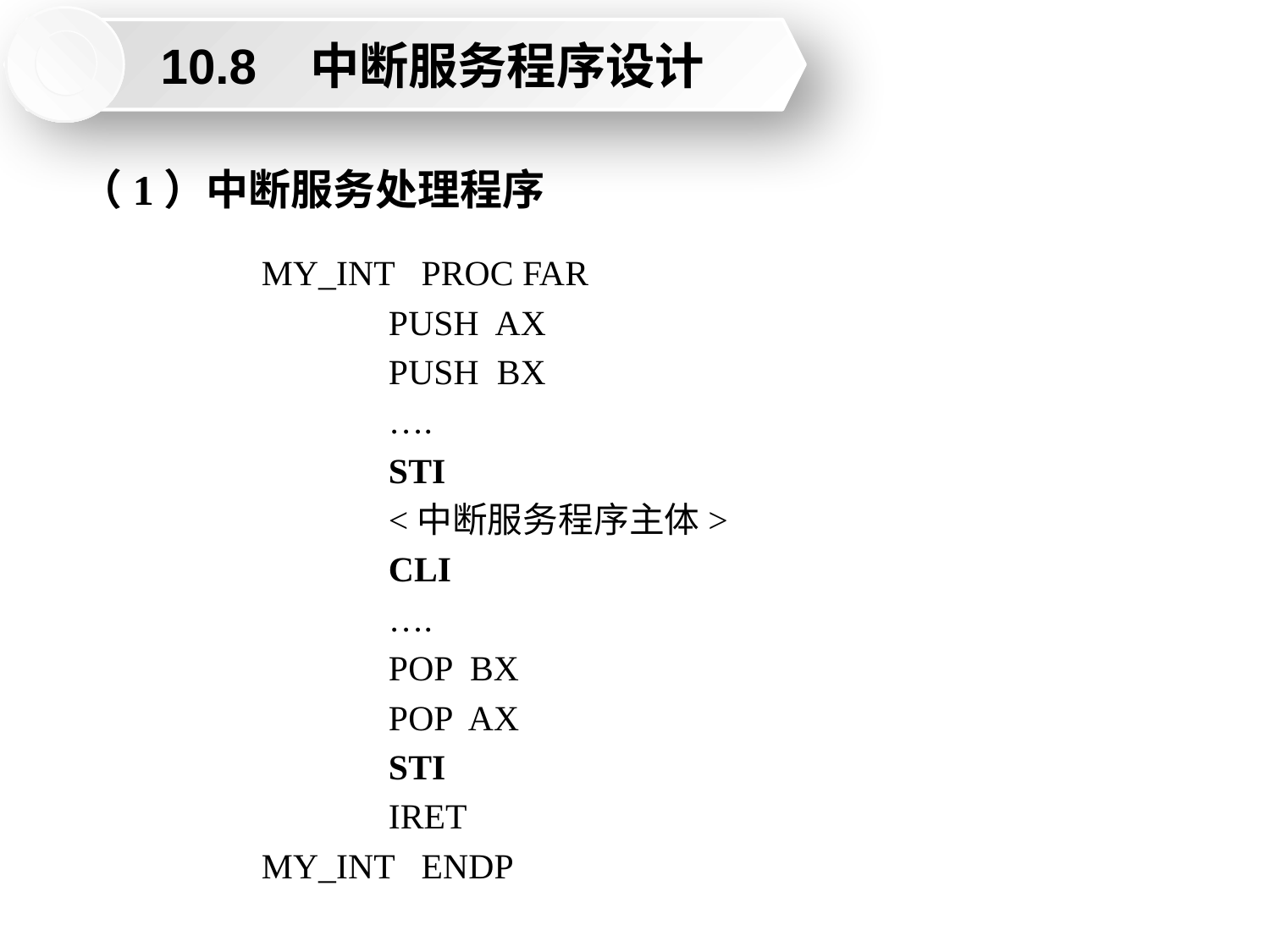

10.8   中断服务程序设计

（1）中断服务处理程序
MY_INT   PROC FAR
PUSH  AX
PUSH  BX
….
STI
<中断服务程序主体>
CLI
….
POP  BX
POP  AX
STI
IRET
MY_INT   ENDP